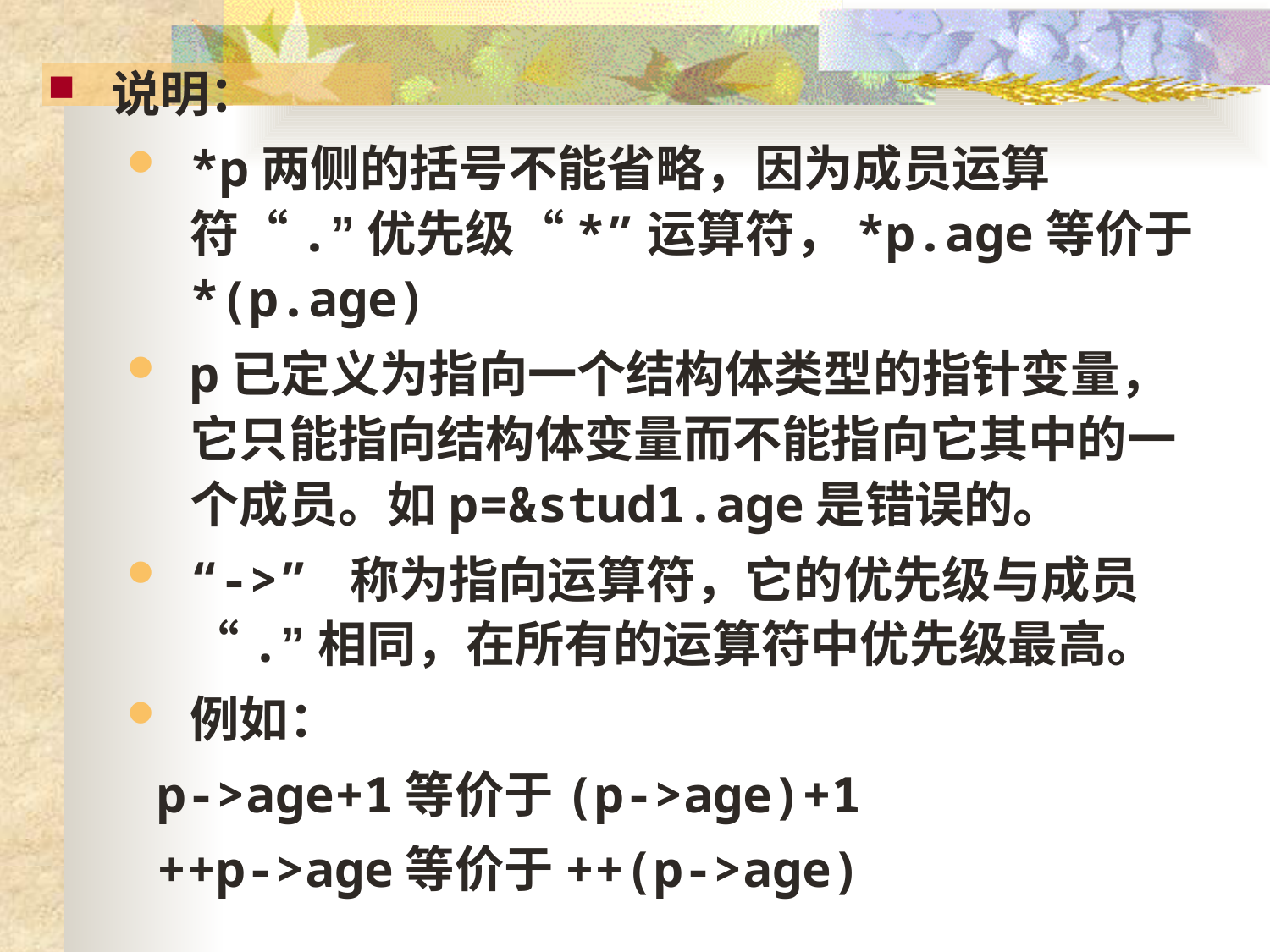

说明：
*p两侧的括号不能省略，因为成员运算符“.”优先级“*”运算符，*p.age等价于*(p.age)
p已定义为指向一个结构体类型的指针变量，它只能指向结构体变量而不能指向它其中的一个成员。如p=&stud1.age是错误的。
“->” 称为指向运算符，它的优先级与成员“.”相同，在所有的运算符中优先级最高。
例如：
 p->age+1等价于(p->age)+1
 ++p->age等价于++(p->age)